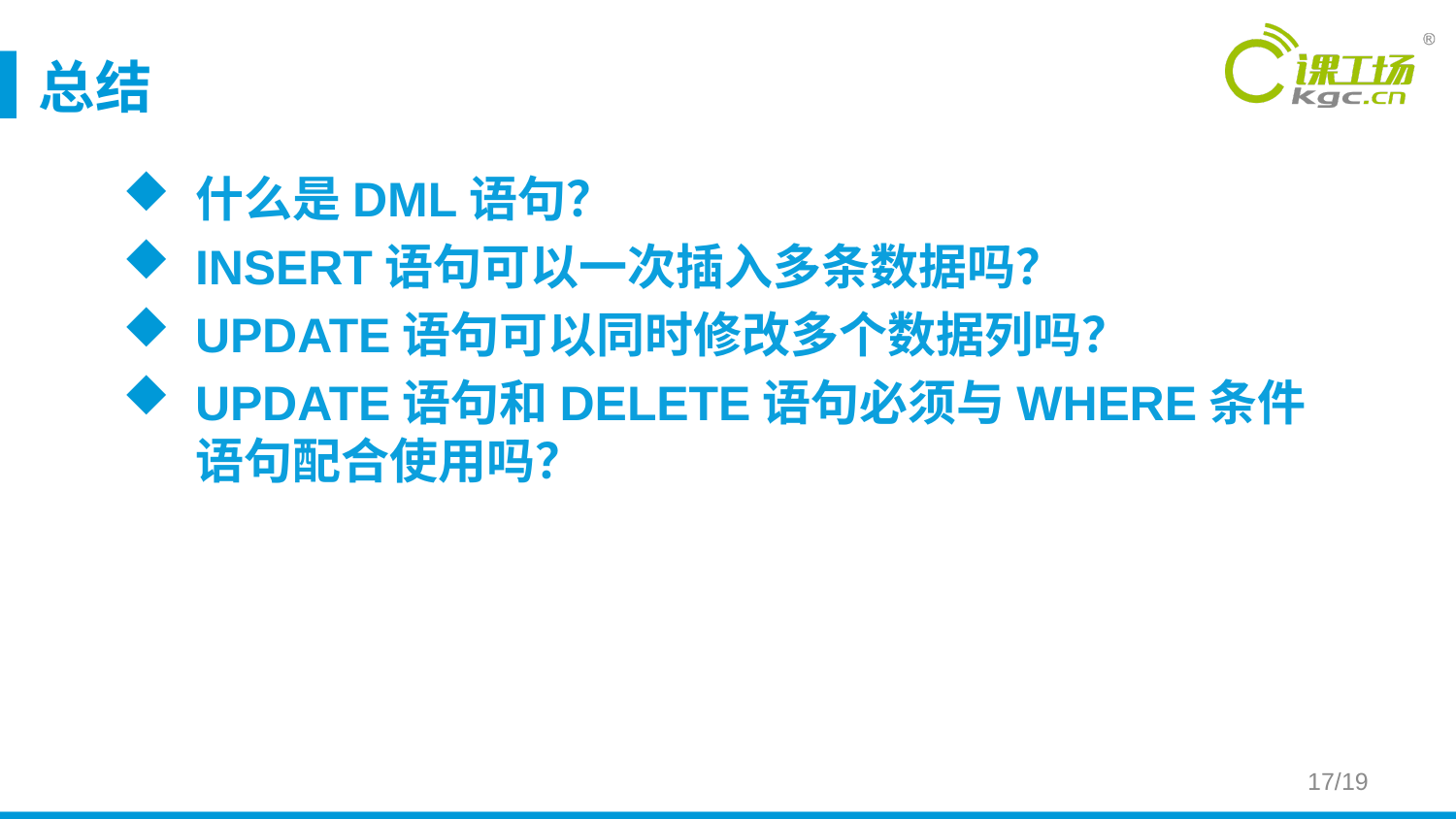

# 总结
什么是DML语句？
INSERT语句可以一次插入多条数据吗？
UPDATE语句可以同时修改多个数据列吗？
UPDATE语句和DELETE语句必须与WHERE条件语句配合使用吗？

17/19